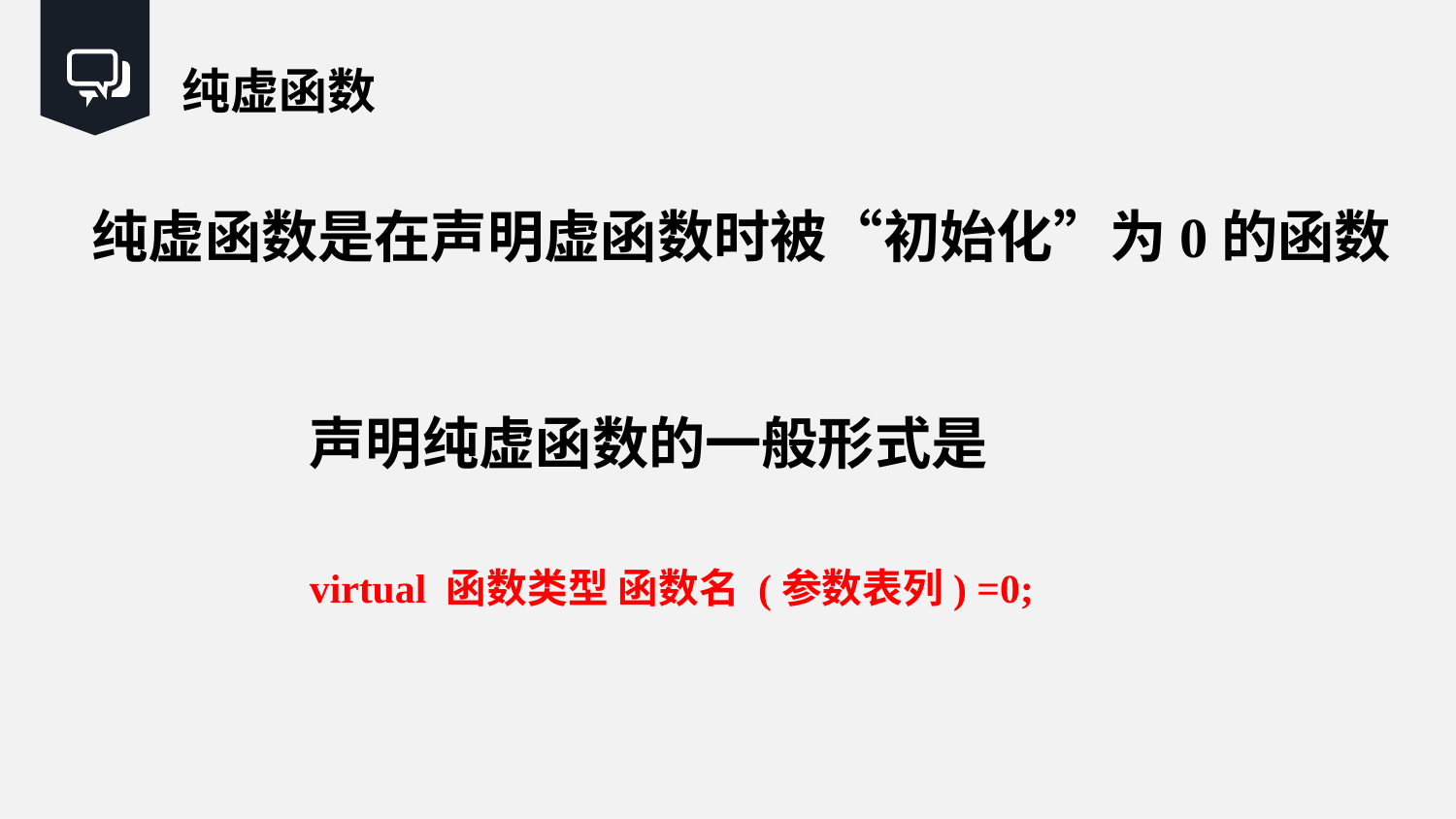

纯虚函数
纯虚函数是在声明虚函数时被“初始化”为0的函数
声明纯虚函数的一般形式是

virtual 函数类型 函数名 (参数表列) =0;